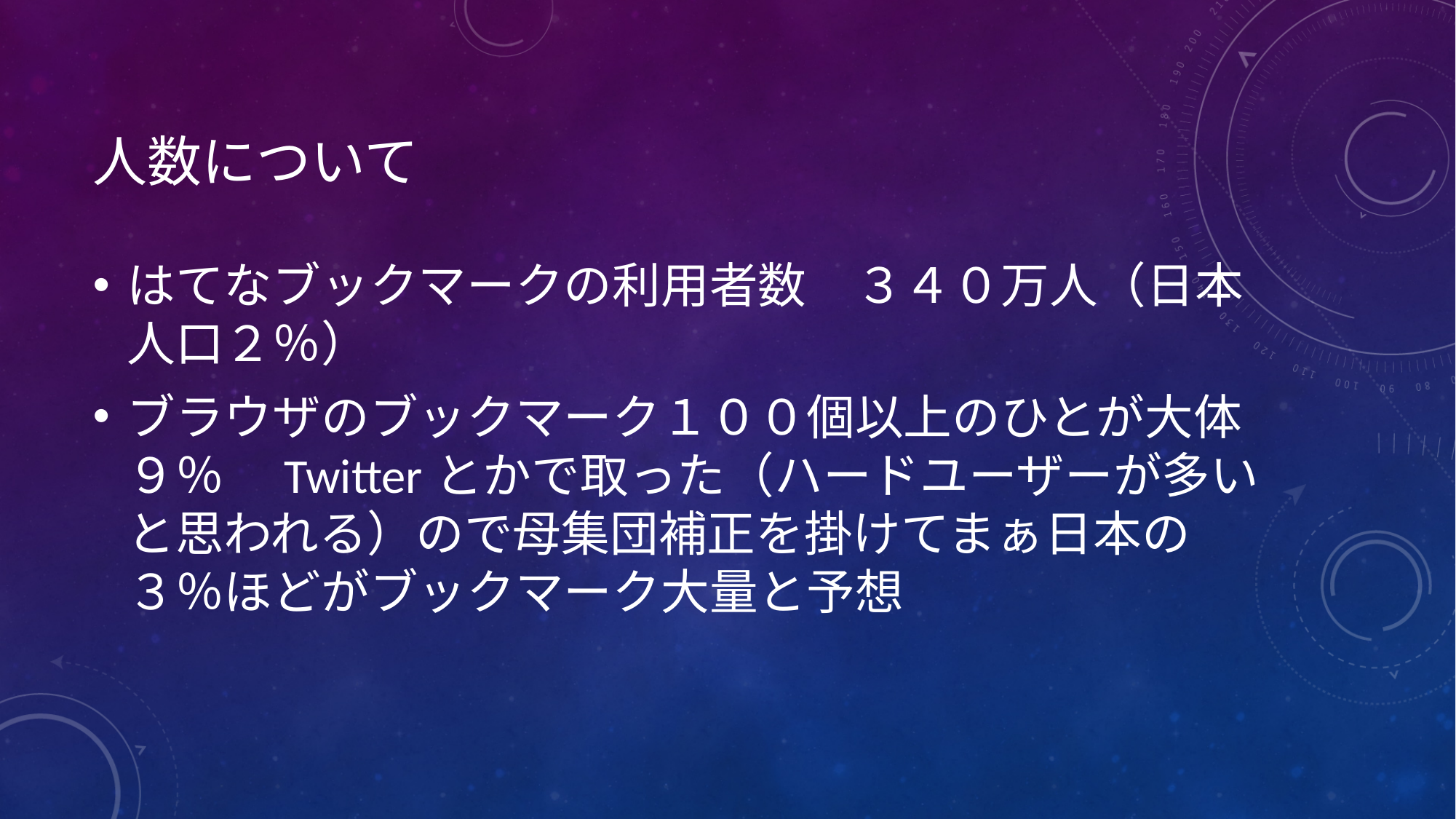

# 人数について
はてなブックマークの利用者数　３４０万人（日本人口２％）
ブラウザのブックマーク１００個以上のひとが大体９％　Twitterとかで取った（ハードユーザーが多いと思われる）ので母集団補正を掛けてまぁ日本の３％ほどがブックマーク大量と予想